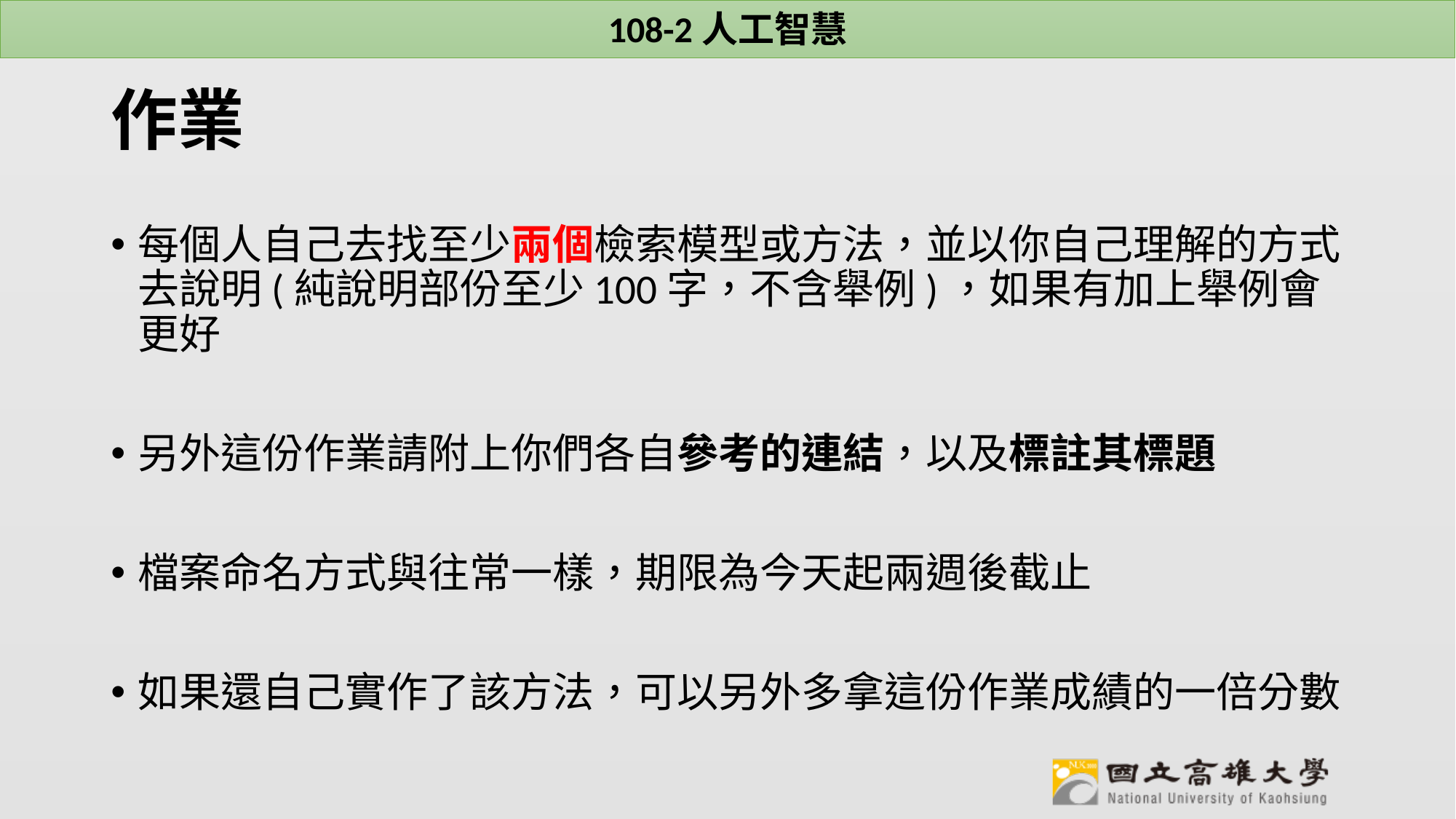

# 作業
每個人自己去找至少兩個檢索模型或方法，並以你自己理解的方式去說明(純說明部份至少100字，不含舉例)，如果有加上舉例會更好

另外這份作業請附上你們各自參考的連結，以及標註其標題

檔案命名方式與往常一樣，期限為今天起兩週後截止

如果還自己實作了該方法，可以另外多拿這份作業成績的一倍分數